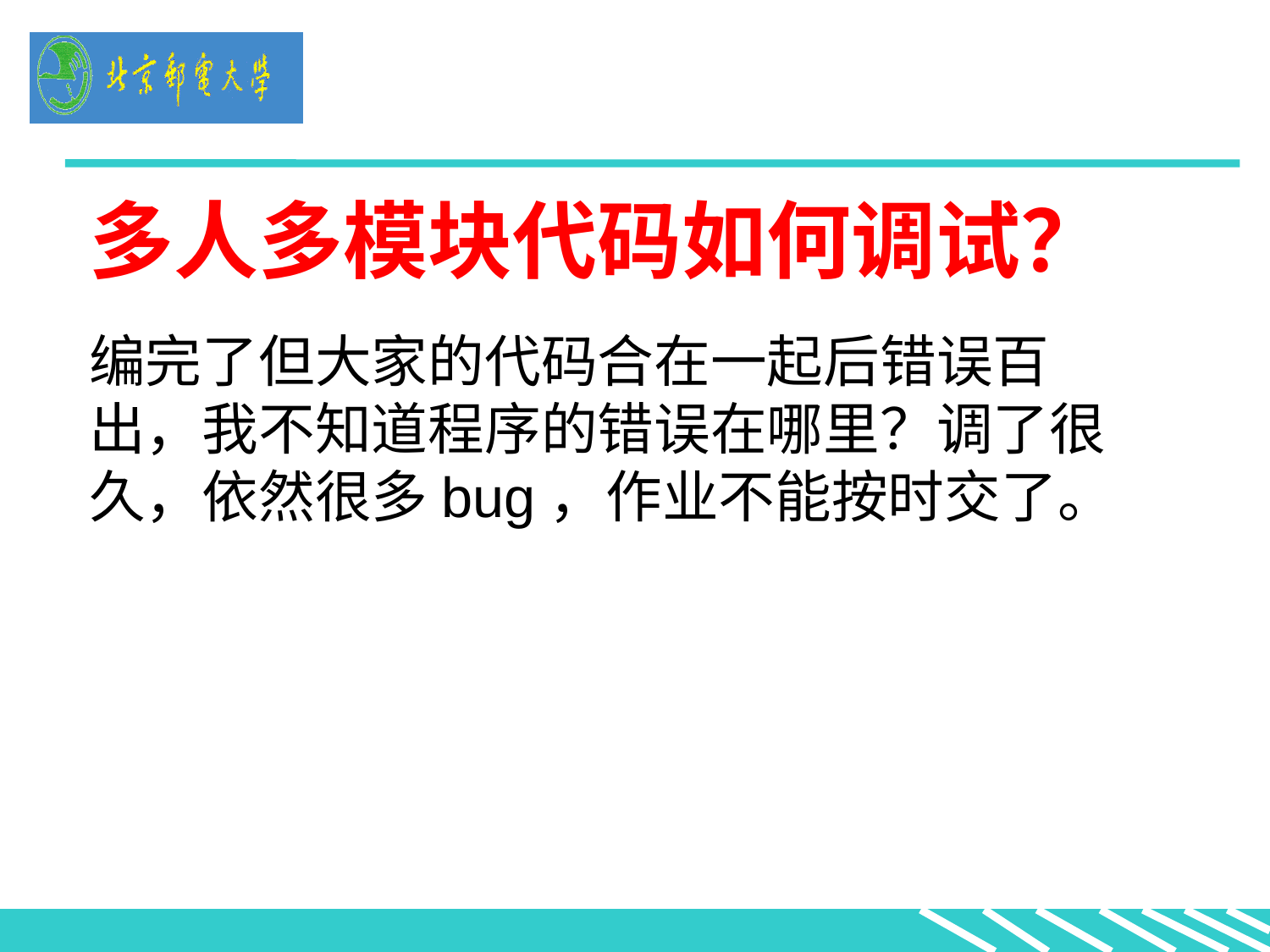

多人多模块代码如何调试？

编完了但大家的代码合在一起后错误百出，我不知道程序的错误在哪里？调了很久，依然很多bug，作业不能按时交了。